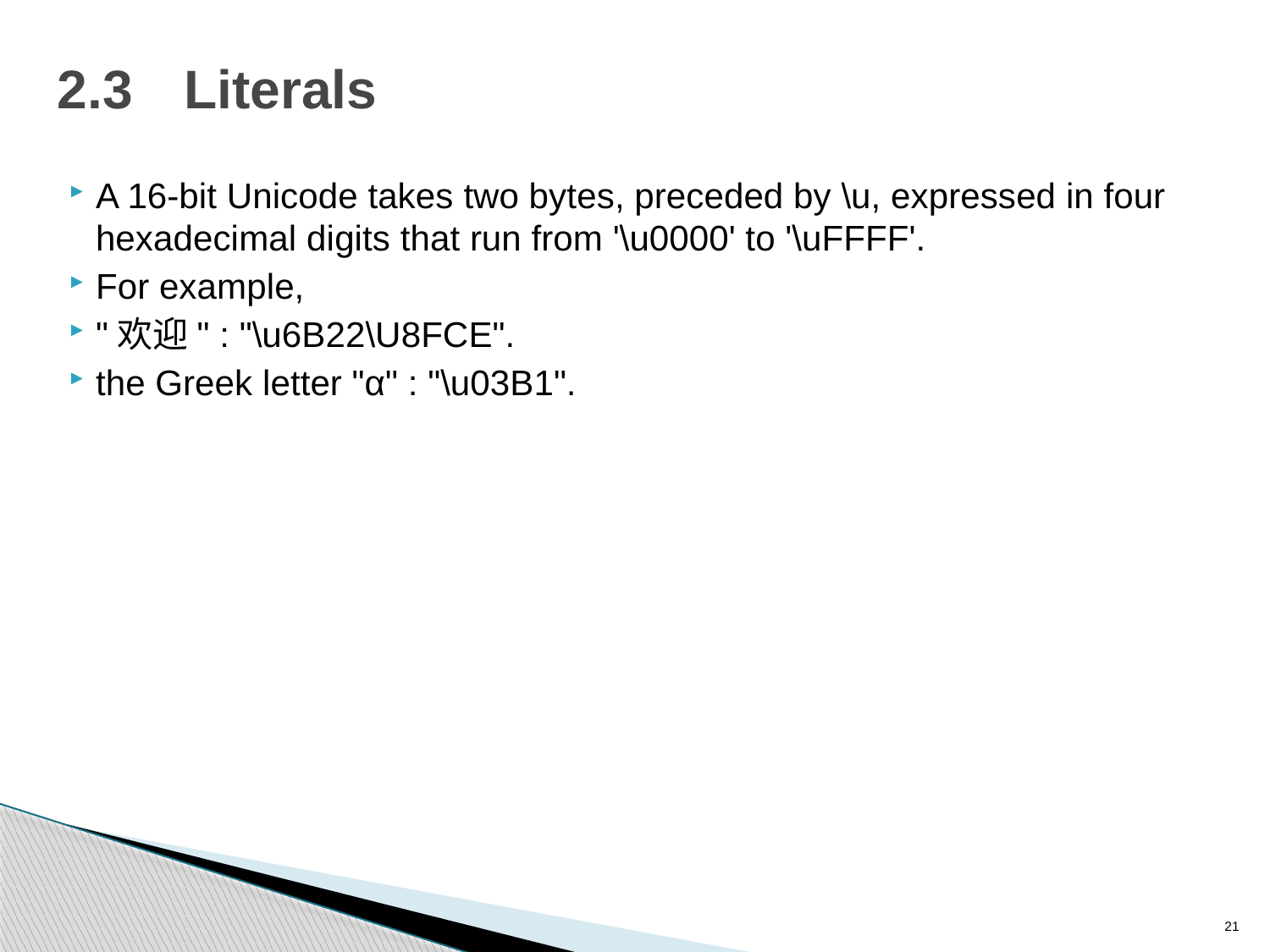

# 2.3	Literals
A 16-bit Unicode takes two bytes, preceded by \u, expressed in four hexadecimal digits that run from '\u0000' to '\uFFFF'.
For example,
"欢迎" : "\u6B22\U8FCE".
the Greek letter "α" : "\u03B1".
21